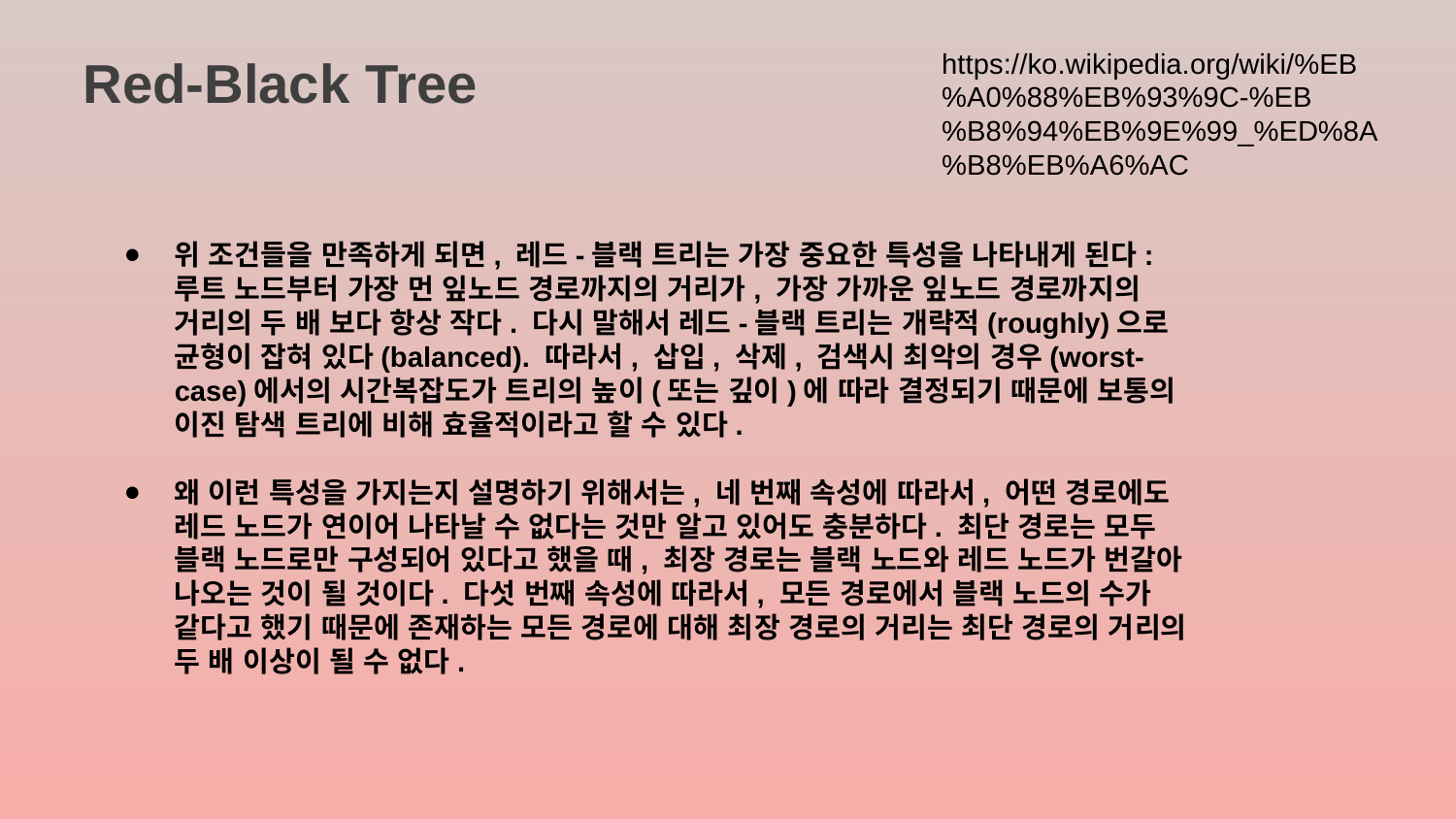

https://ko.wikipedia.org/wiki/%EB%A0%88%EB%93%9C-%EB%B8%94%EB%9E%99_%ED%8A%B8%EB%A6%AC
Red-Black Tree
위 조건들을 만족하게 되면, 레드-블랙 트리는 가장 중요한 특성을 나타내게 된다: 루트 노드부터 가장 먼 잎노드 경로까지의 거리가, 가장 가까운 잎노드 경로까지의 거리의 두 배 보다 항상 작다. 다시 말해서 레드-블랙 트리는 개략적(roughly)으로 균형이 잡혀 있다(balanced). 따라서, 삽입, 삭제, 검색시 최악의 경우(worst-case)에서의 시간복잡도가 트리의 높이(또는 깊이)에 따라 결정되기 때문에 보통의 이진 탐색 트리에 비해 효율적이라고 할 수 있다.

왜 이런 특성을 가지는지 설명하기 위해서는, 네 번째 속성에 따라서, 어떤 경로에도 레드 노드가 연이어 나타날 수 없다는 것만 알고 있어도 충분하다. 최단 경로는 모두 블랙 노드로만 구성되어 있다고 했을 때, 최장 경로는 블랙 노드와 레드 노드가 번갈아 나오는 것이 될 것이다. 다섯 번째 속성에 따라서, 모든 경로에서 블랙 노드의 수가 같다고 했기 때문에 존재하는 모든 경로에 대해 최장 경로의 거리는 최단 경로의 거리의 두 배 이상이 될 수 없다.